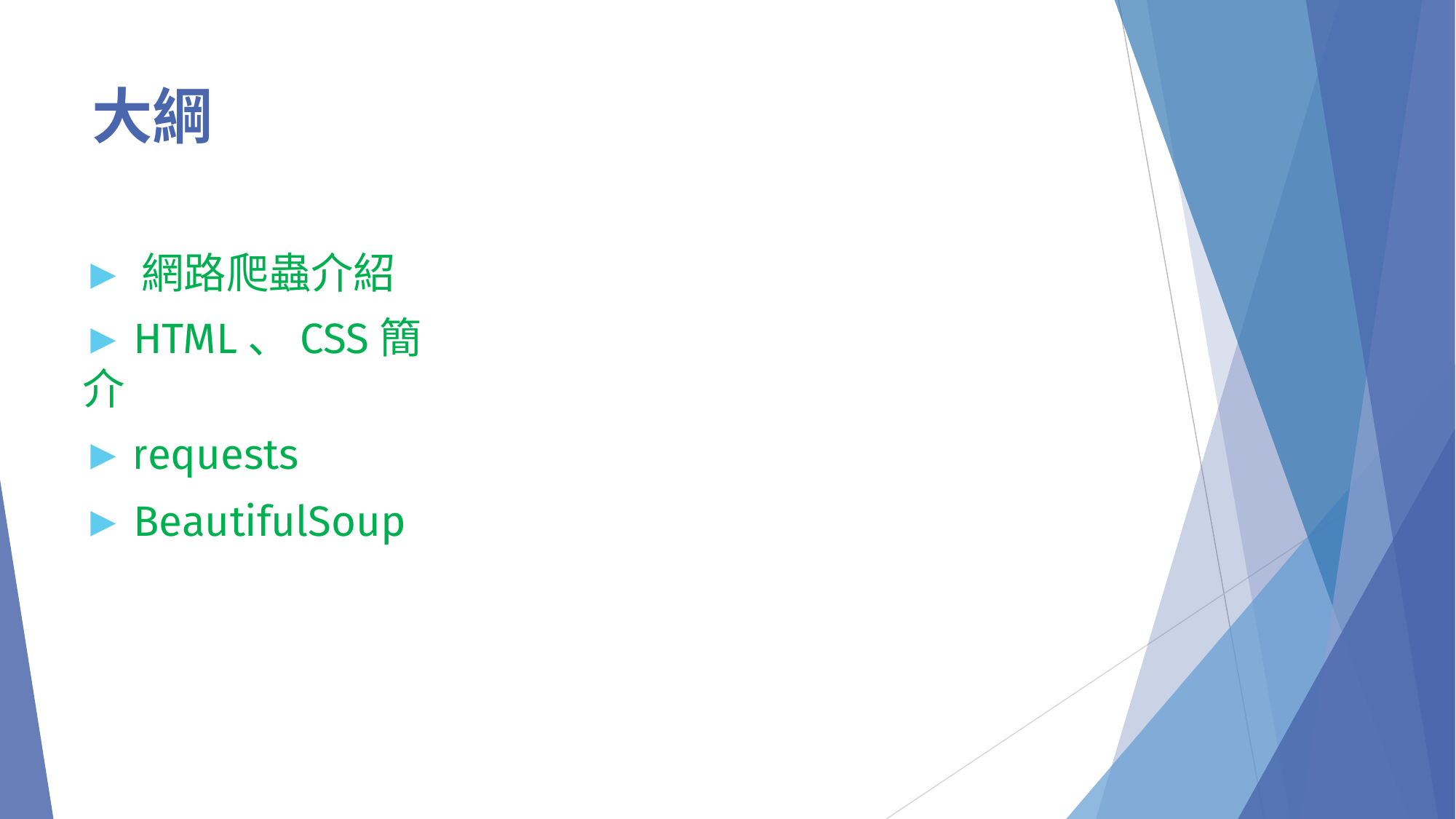

# 大綱
► 網路爬蟲介紹
► HTML、CSS簡介
► requests
► BeautifulSoup